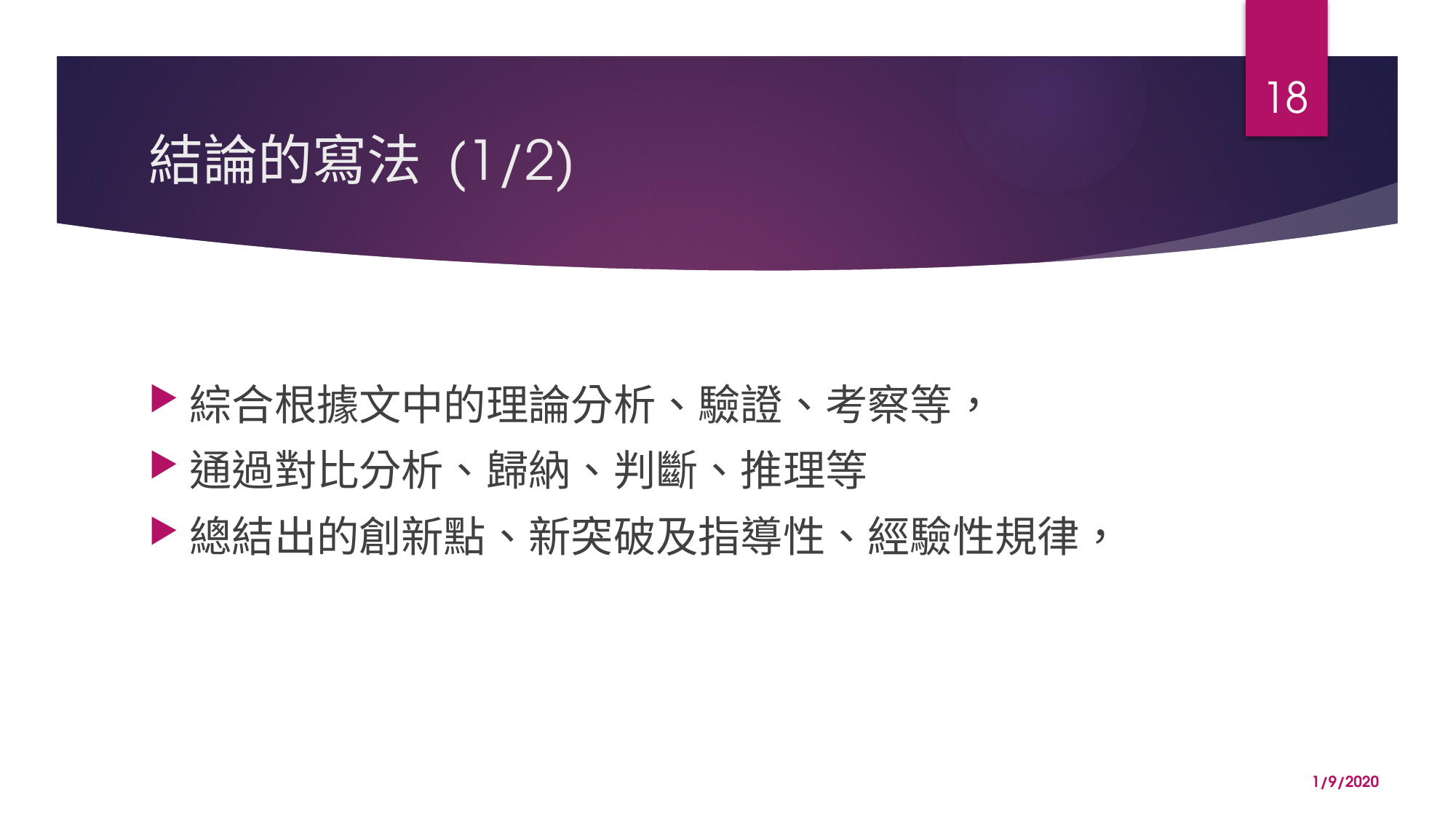

18
# 結論的寫法 (1/2)

綜合根據文中的理論分析、驗證、考察等，
通過對比分析、歸納、判斷、推理等
總結出的創新點、新突破及指導性、經驗性規律，

1/9/2020